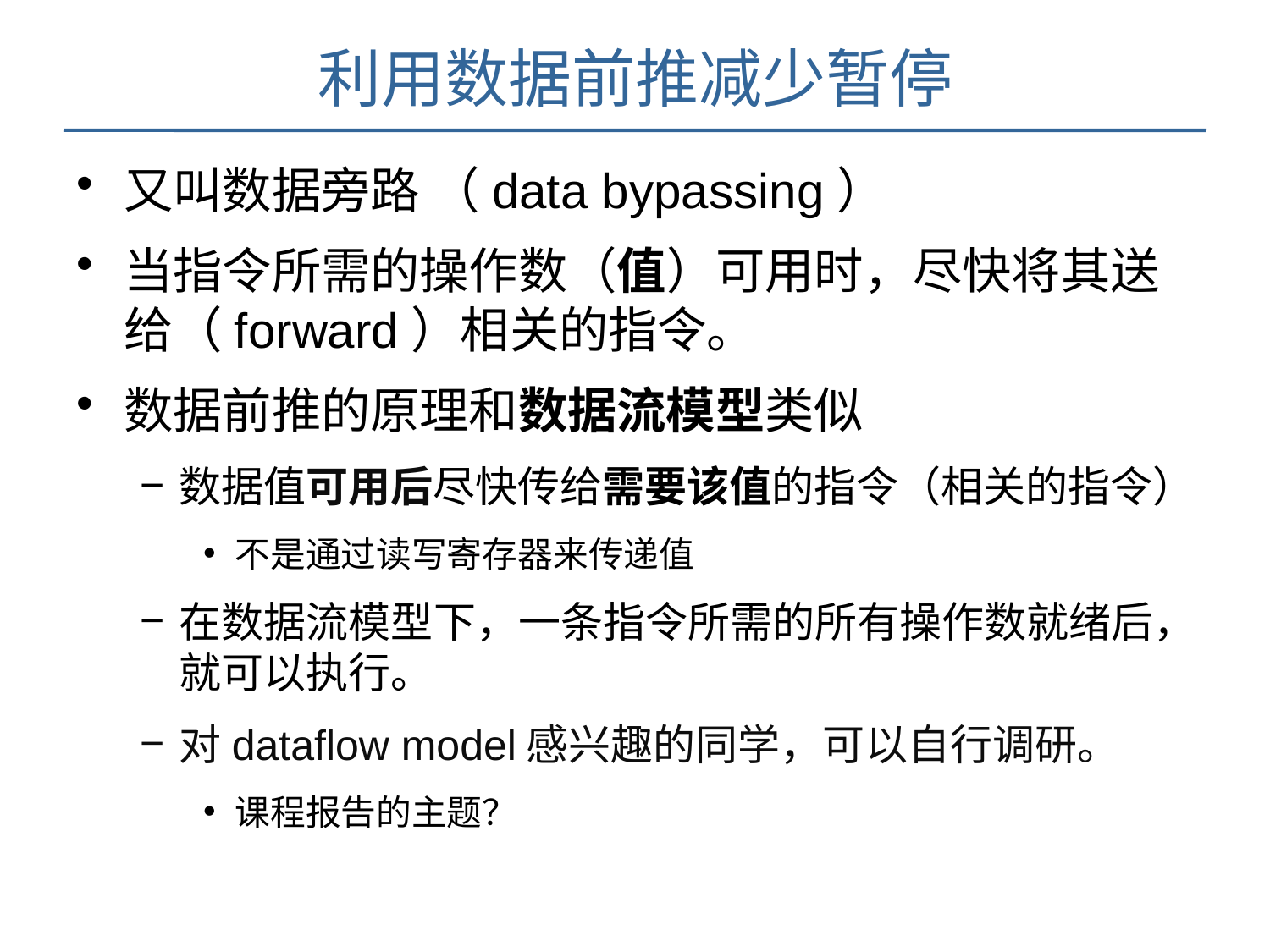

# 利用数据前推减少暂停
又叫数据旁路 （data bypassing）
当指令所需的操作数（值）可用时，尽快将其送给（forward）相关的指令。
数据前推的原理和数据流模型类似
数据值可用后尽快传给需要该值的指令（相关的指令）
不是通过读写寄存器来传递值
在数据流模型下，一条指令所需的所有操作数就绪后，就可以执行。
对dataflow model感兴趣的同学，可以自行调研。
课程报告的主题？